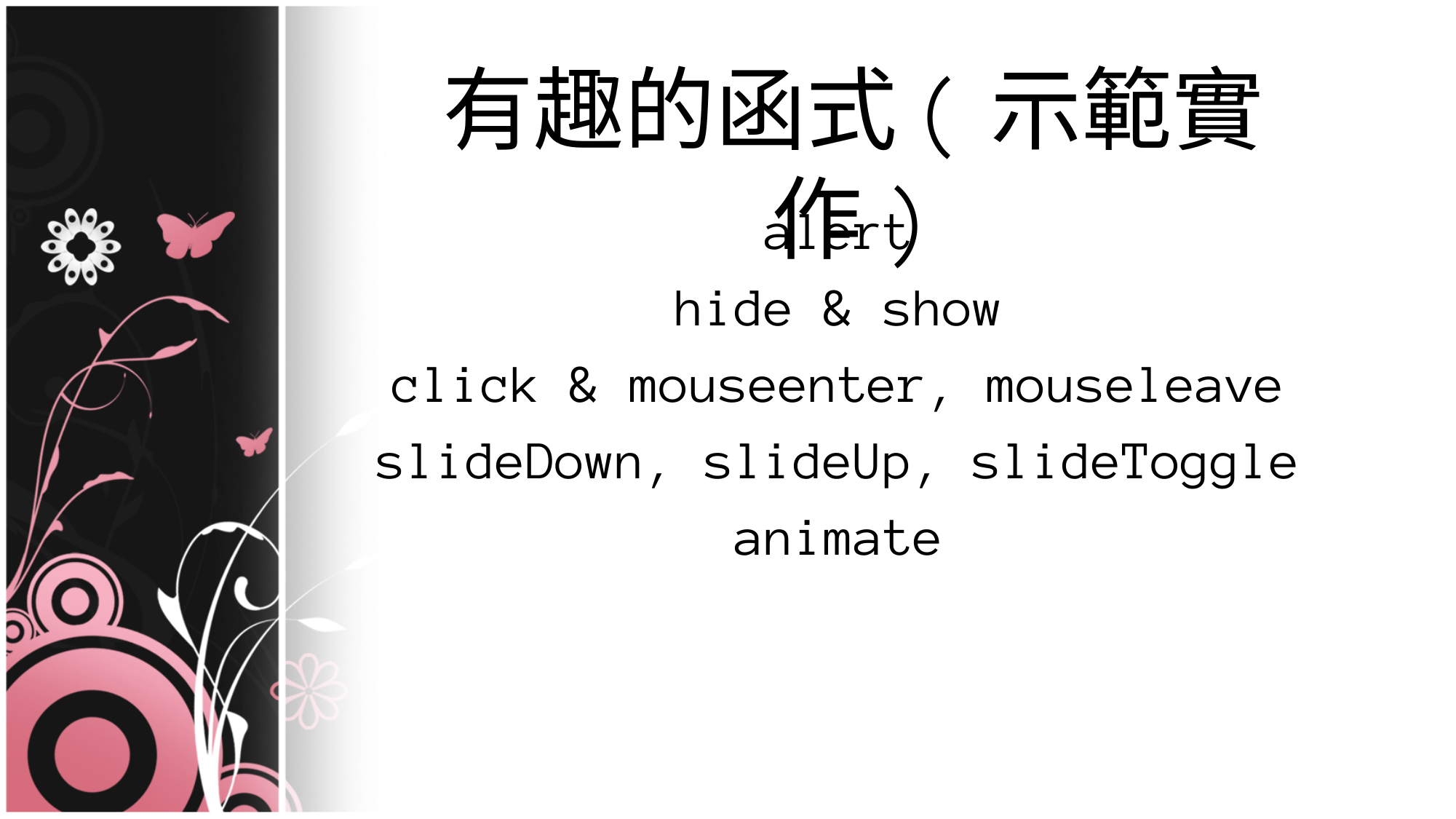

有趣的函式(示範實作)
alert
hide & show
click & mouseenter, mouseleave
slideDown, slideUp, slideToggle
animate